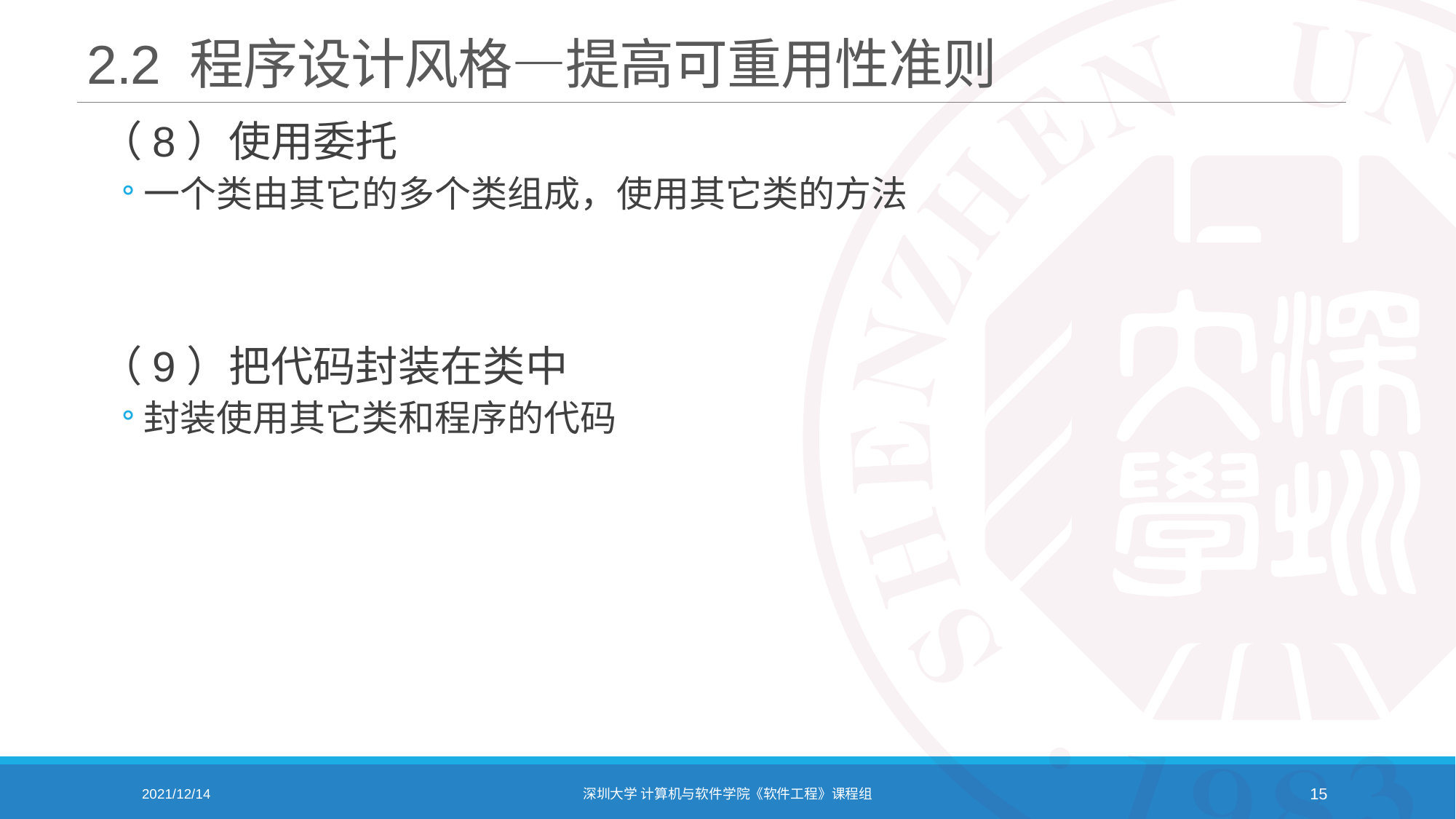

# 2.2 程序设计风格—提高可重用性准则
（8）使用委托
一个类由其它的多个类组成，使用其它类的方法

（9）把代码封装在类中
封装使用其它类和程序的代码
2021/12/14
深圳大学 计算机与软件学院《软件工程》课程组
15